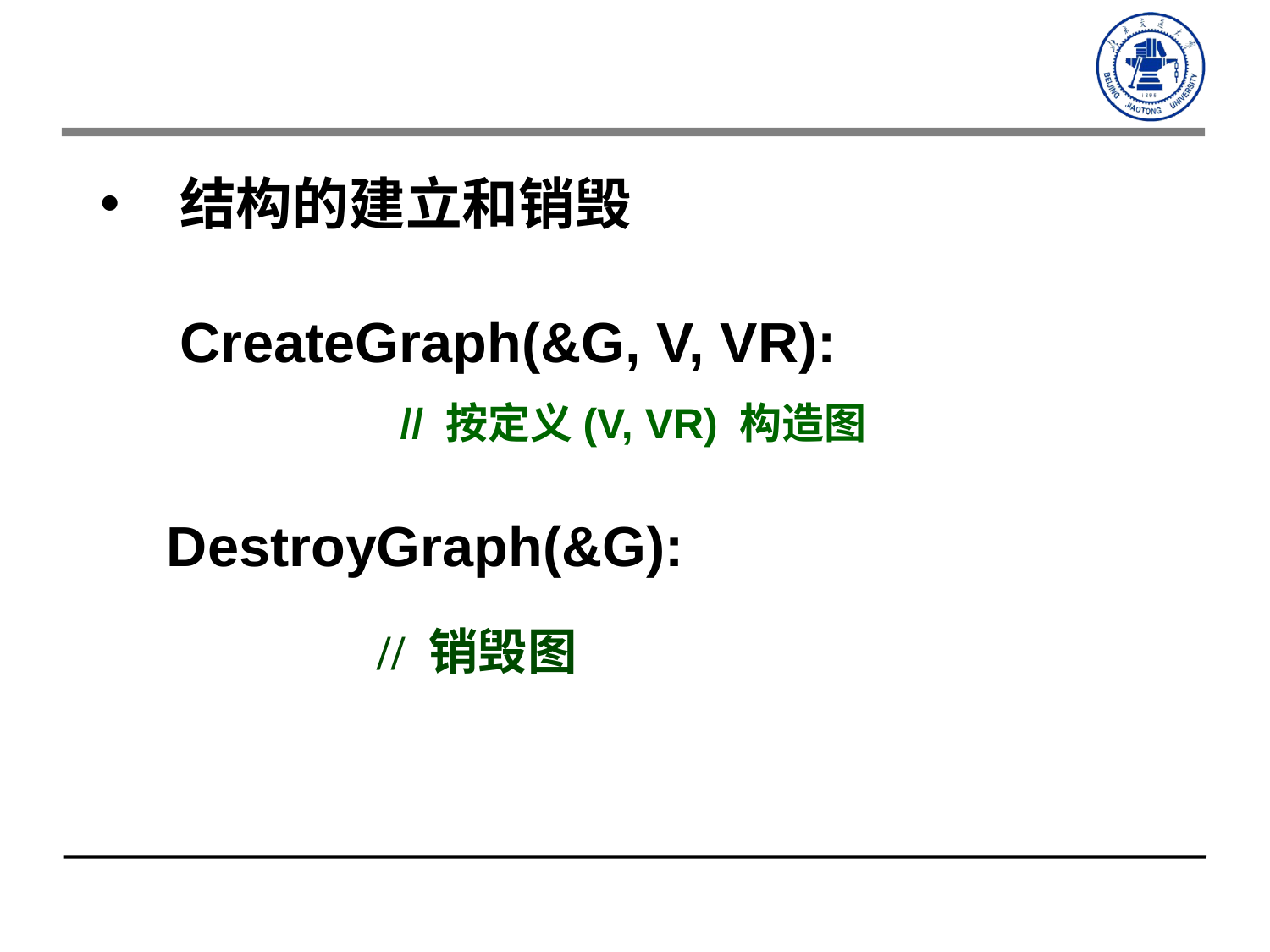

结构的建立和销毁
CreateGraph(&G, V, VR):
                // 按定义(V, VR) 构造图
DestroyGraph(&G):
            // 销毁图